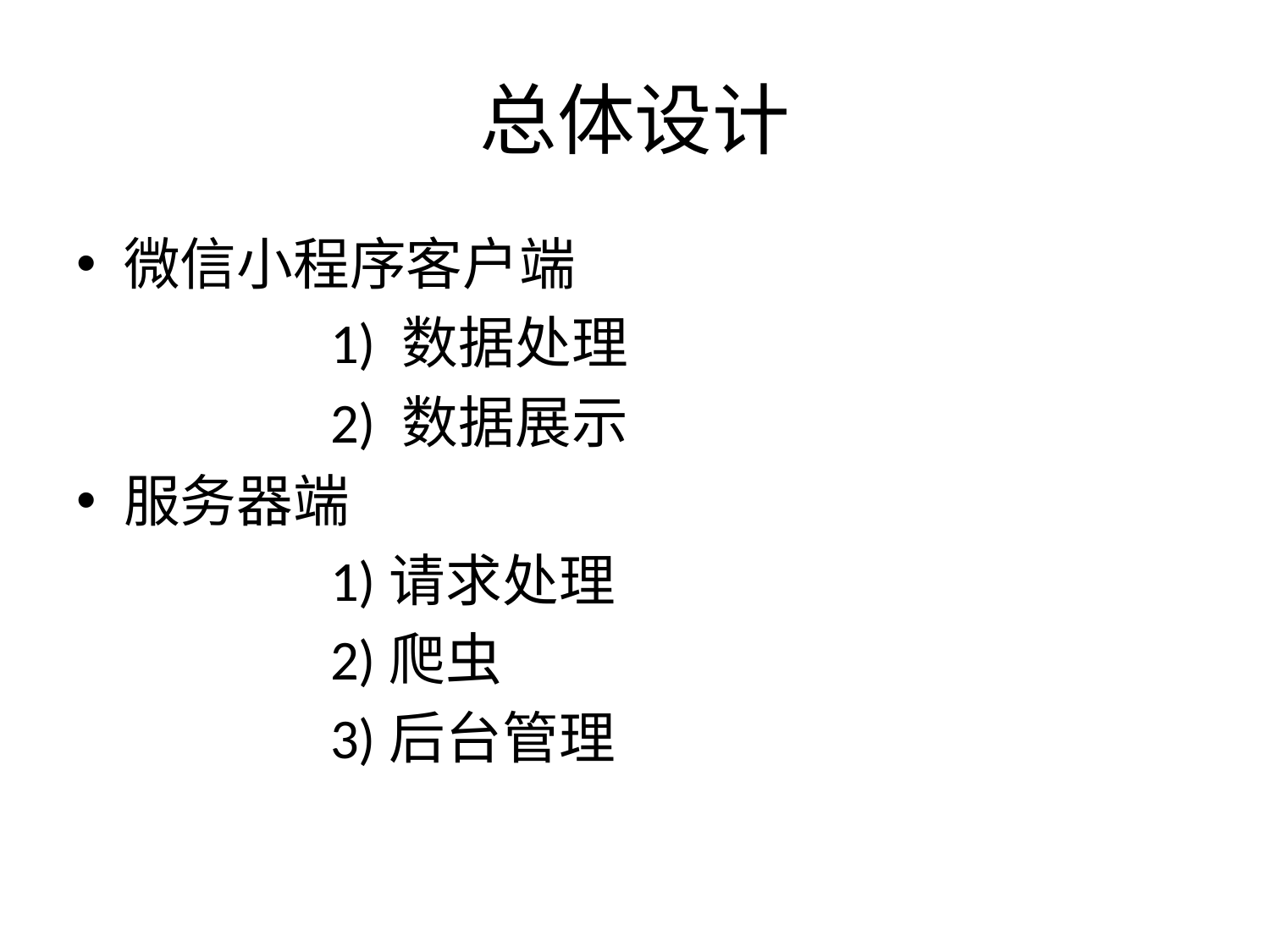

# 总体设计
微信小程序客户端
		1) 数据处理
		2) 数据展示
服务器端
		1)请求处理
		2)爬虫
		3)后台管理